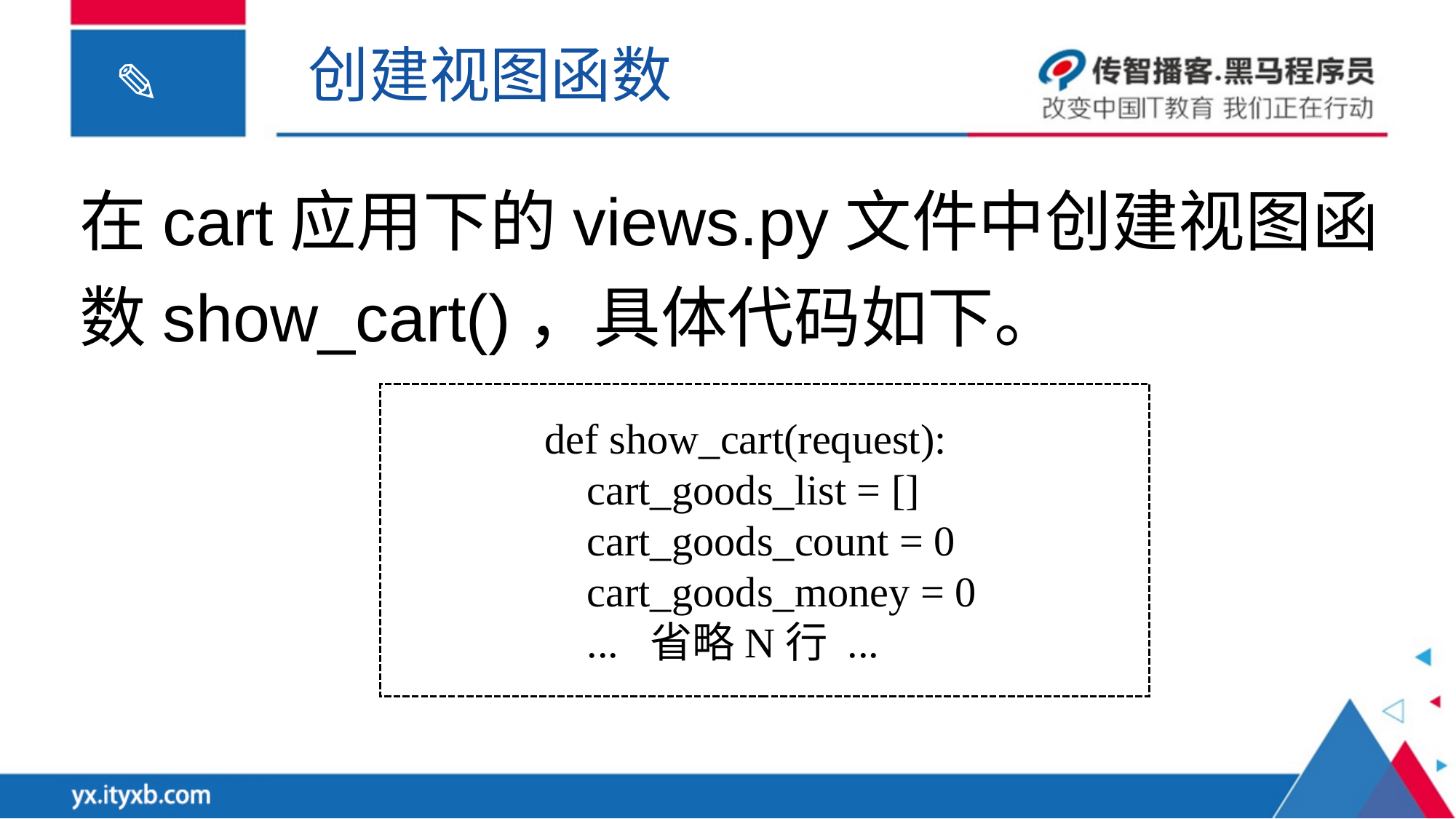

创建视图函数
在cart应用下的views.py文件中创建视图函数show_cart()，具体代码如下。

def show_cart(request):
    cart_goods_list = []
    cart_goods_count = 0
    cart_goods_money = 0
    ...  省略N行 ...